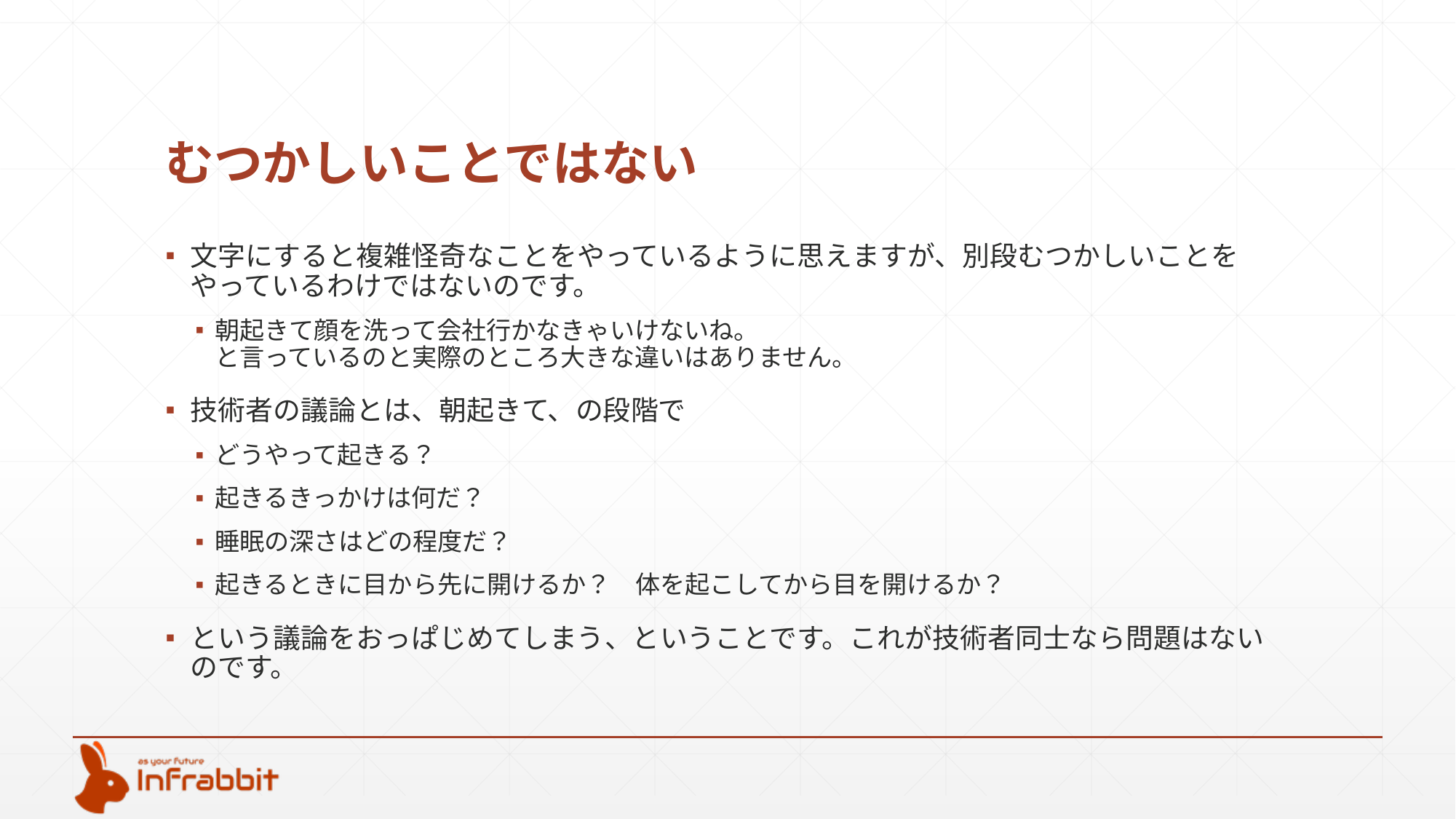

# むつかしいことではない
文字にすると複雑怪奇なことをやっているように思えますが、別段むつかしいことをやっているわけではないのです。
朝起きて顔を洗って会社行かなきゃいけないね。
と言っているのと実際のところ大きな違いはありません。
技術者の議論とは、朝起きて、の段階で
どうやって起きる？
起きるきっかけは何だ？
睡眠の深さはどの程度だ？
起きるときに目から先に開けるか？　体を起こしてから目を開けるか？
という議論をおっぱじめてしまう、ということです。これが技術者同士なら問題はないのです。